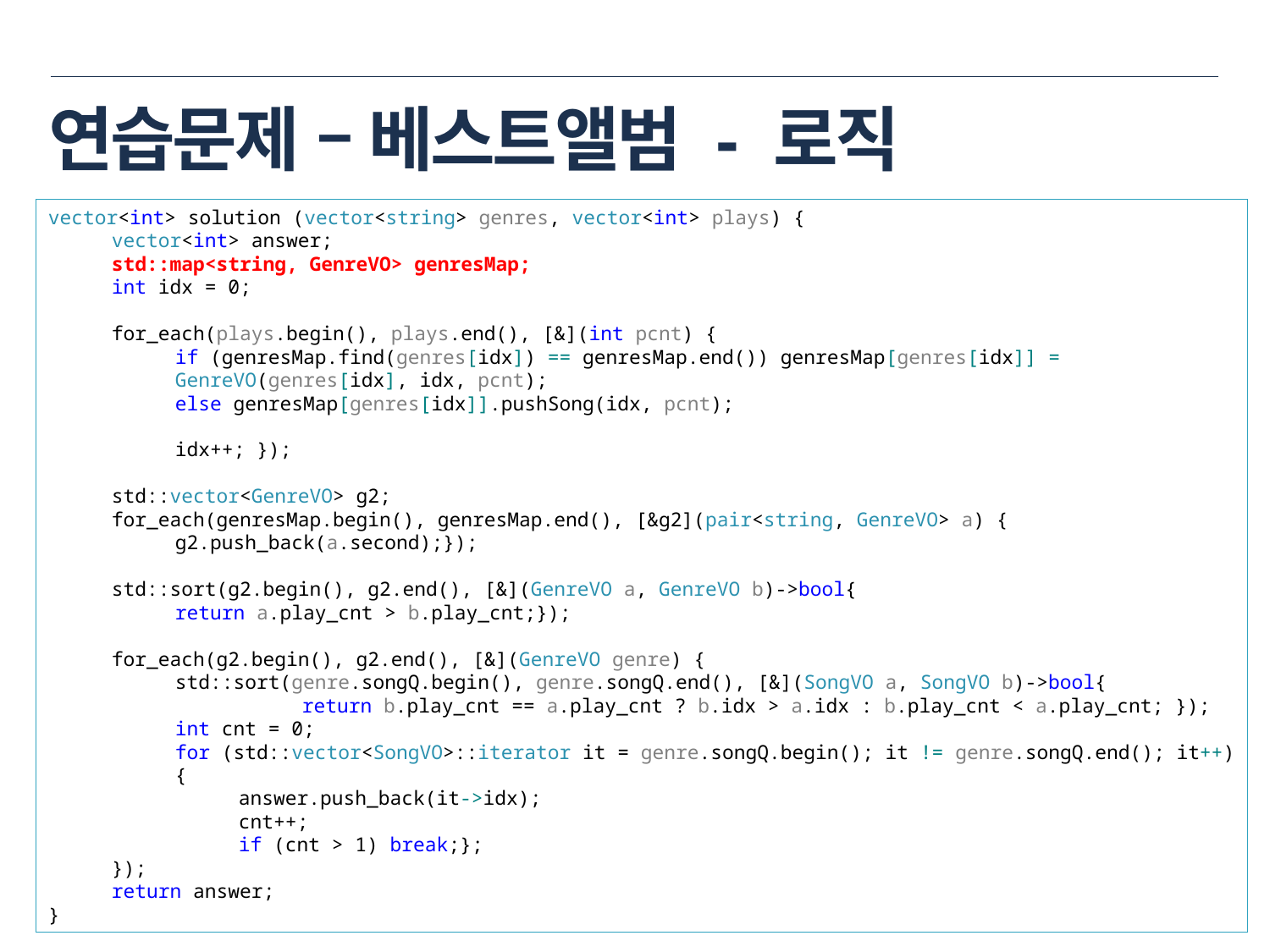

연습문제 – 베스트앨범 - 로직
vector<int> solution (vector<string> genres, vector<int> plays) {
vector<int> answer;
std::map<string, GenreVO> genresMap;
int idx = 0;

for_each(plays.begin(), plays.end(), [&](int pcnt) {
if (genresMap.find(genres[idx]) == genresMap.end()) genresMap[genres[idx]] = GenreVO(genres[idx], idx, pcnt);
else genresMap[genres[idx]].pushSong(idx, pcnt);

idx++; });

std::vector<GenreVO> g2;
for_each(genresMap.begin(), genresMap.end(), [&g2](pair<string, GenreVO> a) {
g2.push_back(a.second);});

std::sort(g2.begin(), g2.end(), [&](GenreVO a, GenreVO b)->bool{
return a.play_cnt > b.play_cnt;});

for_each(g2.begin(), g2.end(), [&](GenreVO genre) {
std::sort(genre.songQ.begin(), genre.songQ.end(), [&](SongVO a, SongVO b)->bool{
	return b.play_cnt == a.play_cnt ? b.idx > a.idx : b.play_cnt < a.play_cnt; });
int cnt = 0;
for (std::vector<SongVO>::iterator it = genre.songQ.begin(); it != genre.songQ.end(); it++) {
answer.push_back(it->idx);
cnt++;
if (cnt > 1) break;};
});
return answer;
}